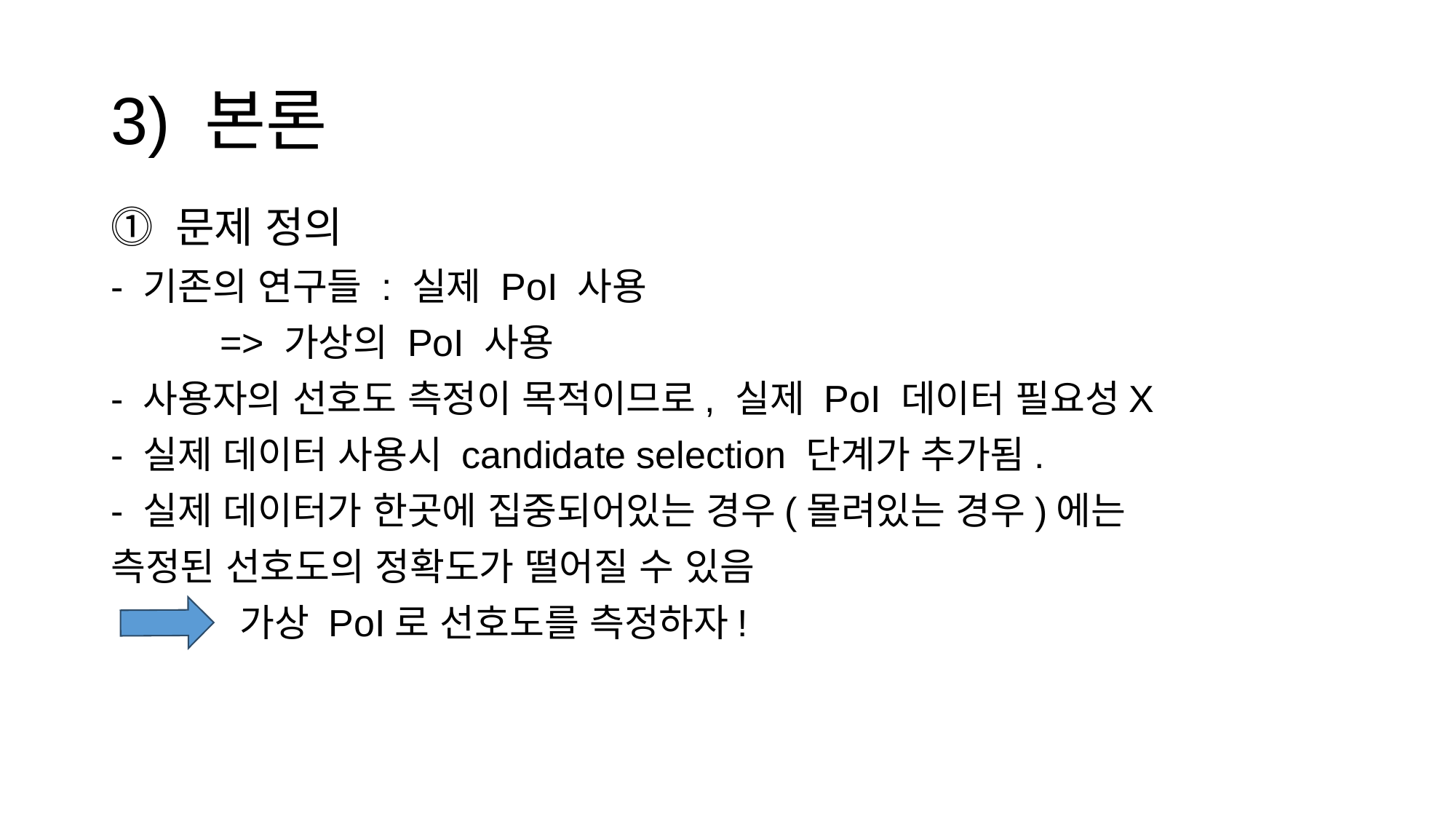

# 3) 본론
⓵ 문제 정의
- 기존의 연구들 : 실제 PoI 사용
	=> 가상의 PoI 사용
- 사용자의 선호도 측정이 목적이므로, 실제 PoI 데이터 필요성X
- 실제 데이터 사용시 candidate selection 단계가 추가됨.
- 실제 데이터가 한곳에 집중되어있는 경우(몰려있는 경우)에는
측정된 선호도의 정확도가 떨어질 수 있음
	 가상 PoI로 선호도를 측정하자!